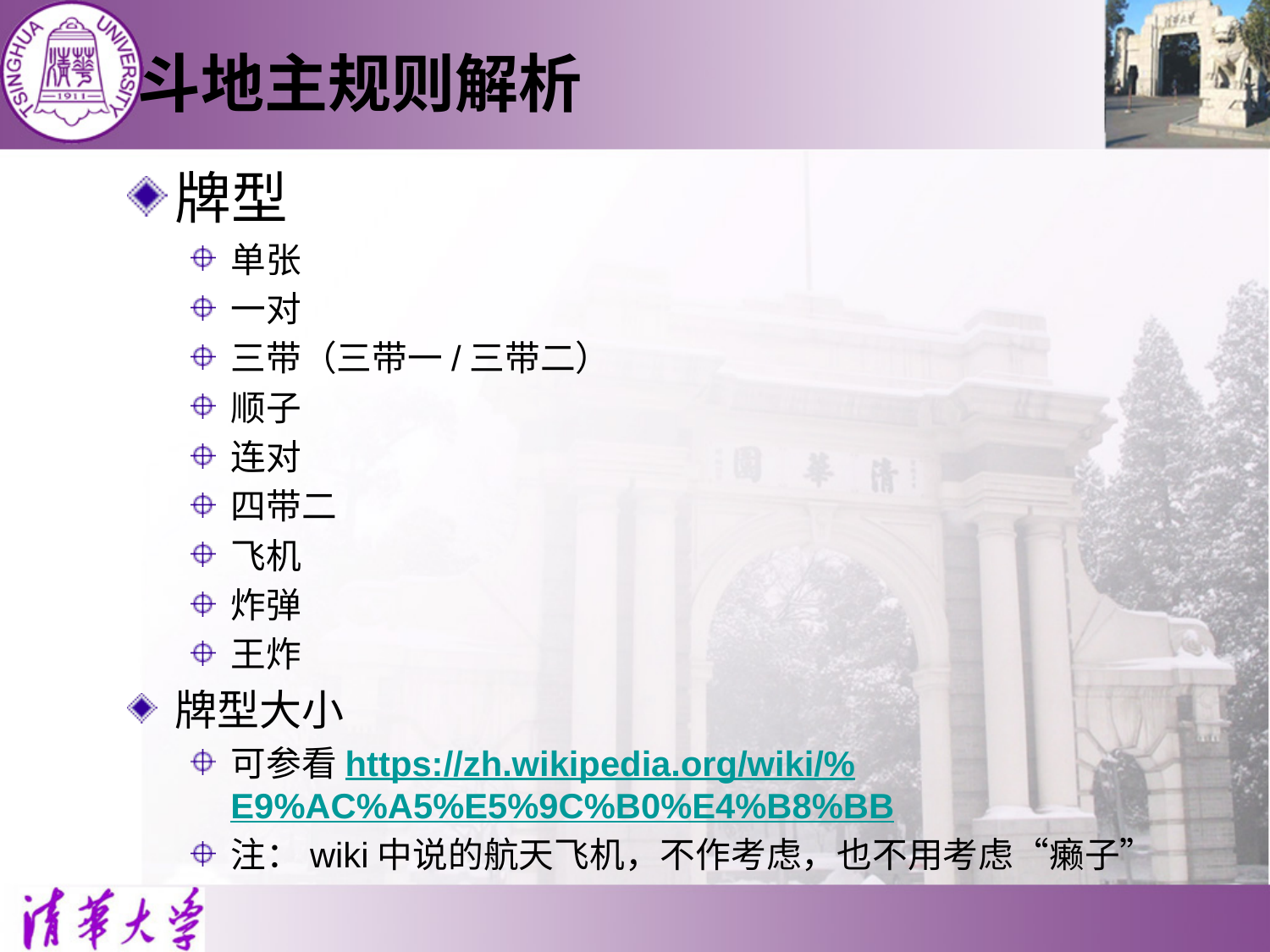

# 斗地主规则解析
牌型
单张
一对
三带（三带一/三带二）
顺子
连对
四带二
飞机
炸弹
王炸
牌型大小
可参看https://zh.wikipedia.org/wiki/%E9%AC%A5%E5%9C%B0%E4%B8%BB
注：wiki中说的航天飞机，不作考虑，也不用考虑“癞子”